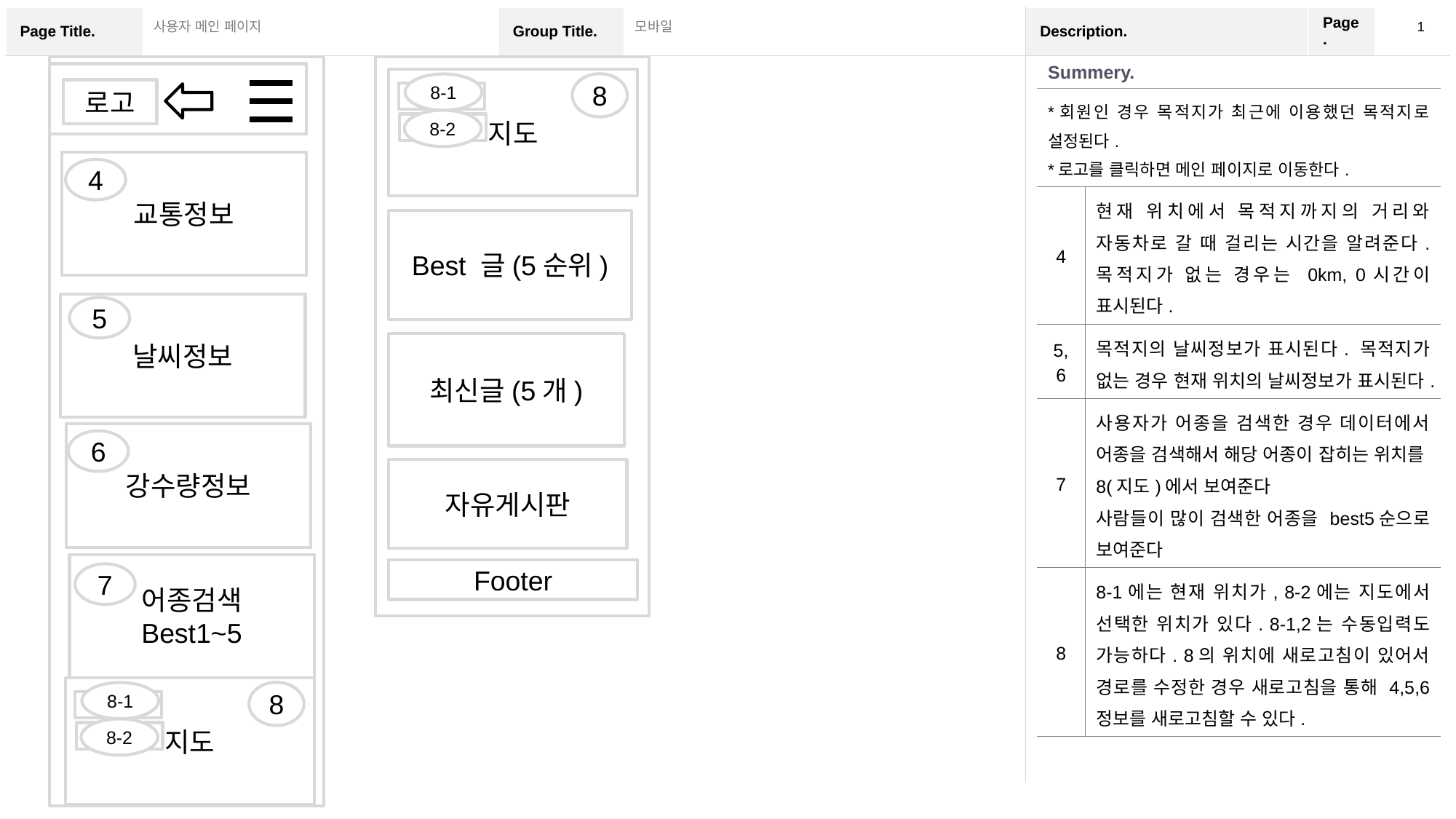

1
사용자 메인 페이지
모바일

| Summery. |  |
| --- | --- |
| \*회원인 경우 목적지가 최근에 이용했던 목적지로 설정된다. \*로고를 클릭하면 메인 페이지로 이동한다. |  |
| 4 | 현재 위치에서 목적지까지의 거리와 자동차로 갈 때 걸리는 시간을 알려준다. 목적지가 없는 경우는 0km, 0시간이 표시된다. |
| 5, 6 | 목적지의 날씨정보가 표시된다. 목적지가 없는 경우 현재 위치의 날씨정보가 표시된다. |
| 7 | 사용자가 어종을 검색한 경우 데이터에서 어종을 검색해서 해당 어종이 잡히는 위치를 8(지도)에서 보여준다 사람들이 많이 검색한 어종을 best5순으로 보여준다 |
| 8 | 8-1에는 현재 위치가, 8-2에는 지도에서 선택한 위치가 있다. 8-1,2는 수동입력도 가능하다. 8의 위치에 새로고침이 있어서 경로를 수정한 경우 새로고침을 통해 4,5,6 정보를 새로고침할 수 있다. |

지도
8
8-1

8-2

로고

교통정보
4
Best 글(5순위)
날씨정보
5
최신글(5개)
강수량정보
6
자유게시판
어종검색
Best1~5
7
Footer
지도
8
8-1

8-2